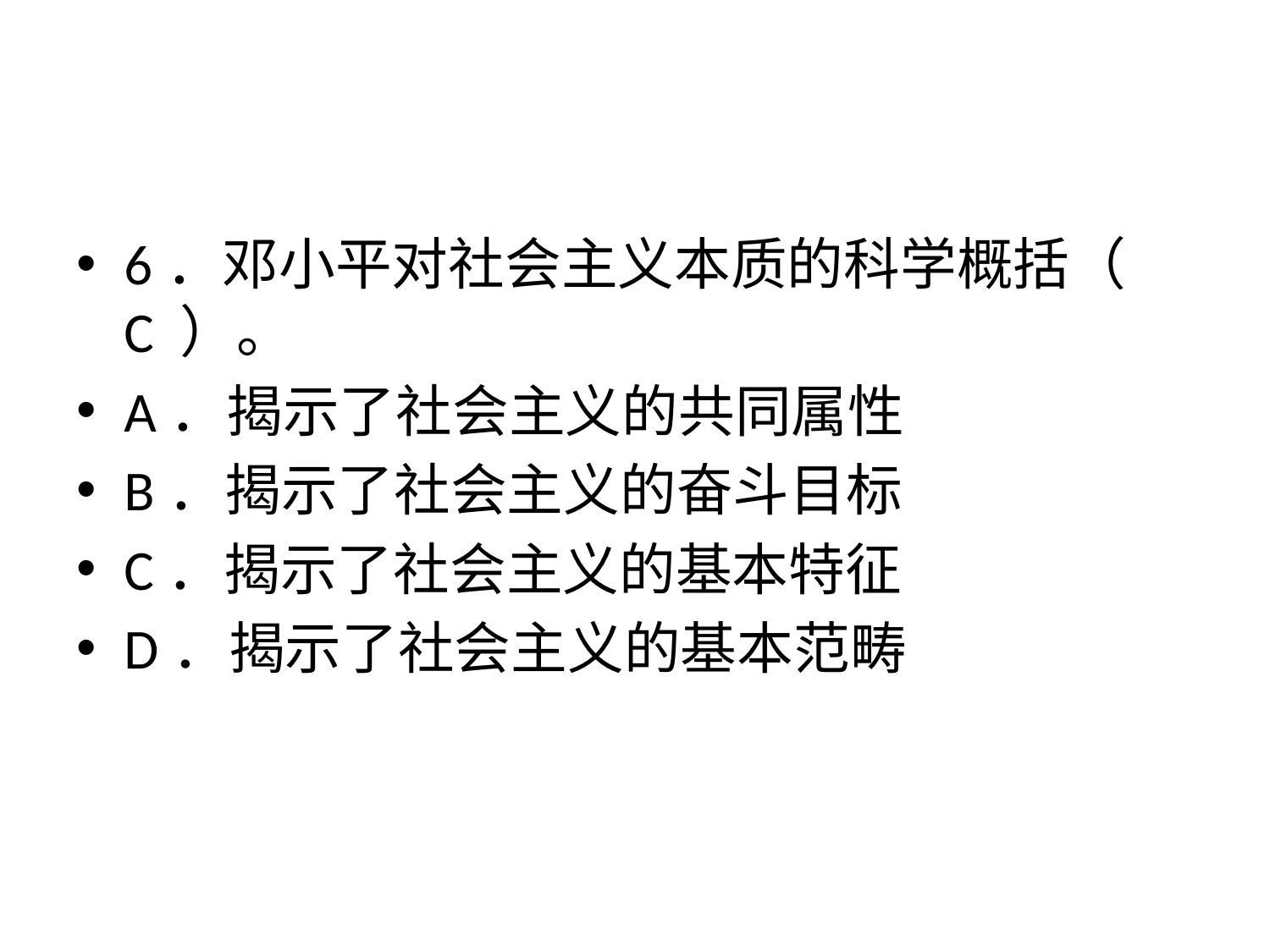

#
6．邓小平对社会主义本质的科学概括（  C ）。
A．揭示了社会主义的共同属性
B．揭示了社会主义的奋斗目标
C．揭示了社会主义的基本特征
D．揭示了社会主义的基本范畴